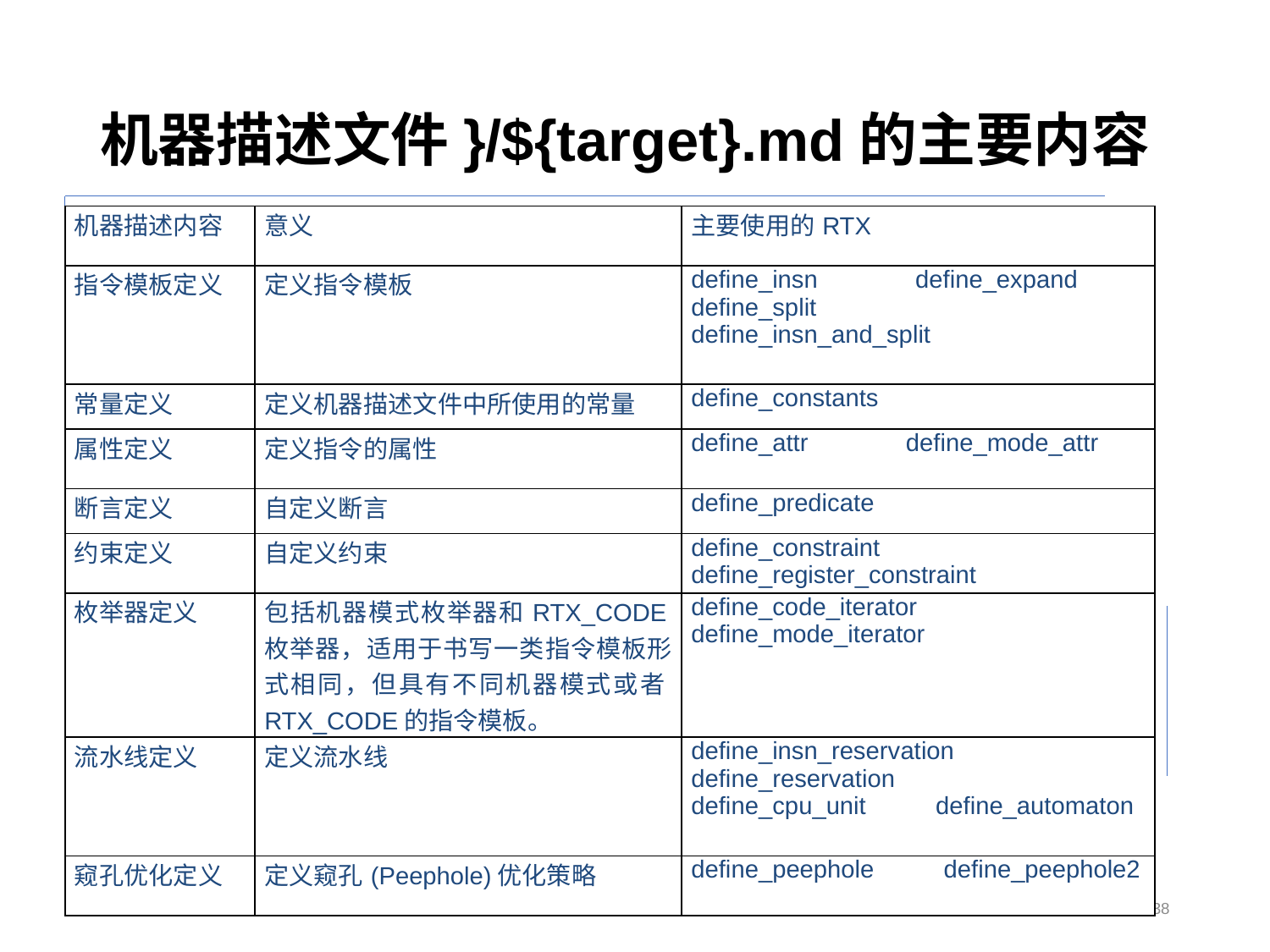

# 机器描述文件}/${target}.md的主要内容
| 机器描述内容 | 意义 | 主要使用的RTX |
| --- | --- | --- |
| 指令模板定义 | 定义指令模板 | define\_insn define\_expand define\_split define\_insn\_and\_split |
| 常量定义 | 定义机器描述文件中所使用的常量 | define\_constants |
| 属性定义 | 定义指令的属性 | define\_attr define\_mode\_attr |
| 断言定义 | 自定义断言 | define\_predicate |
| 约束定义 | 自定义约束 | define\_constraint define\_register\_constraint |
| 枚举器定义 | 包括机器模式枚举器和RTX\_CODE枚举器，适用于书写一类指令模板形式相同，但具有不同机器模式或者RTX\_CODE的指令模板。 | define\_code\_iterator define\_mode\_iterator |
| 流水线定义 | 定义流水线 | define\_insn\_reservation define\_reservation define\_cpu\_unit define\_automaton |
| 窥孔优化定义 | 定义窥孔(Peephole)优化策略 | define\_peephole define\_peephole2 |
指令模板(Insn Pattern)的定义
常量(Constant)定义
属性(Attribute)定义
自定义断言(User-Defined Predicates)
自定义约束(User-Defined Constraints)
枚举器(Iterators)定义
流水线(Pipeline)声明
窥孔优化(Peephole Optimization)定义
…
2023/6/7
38